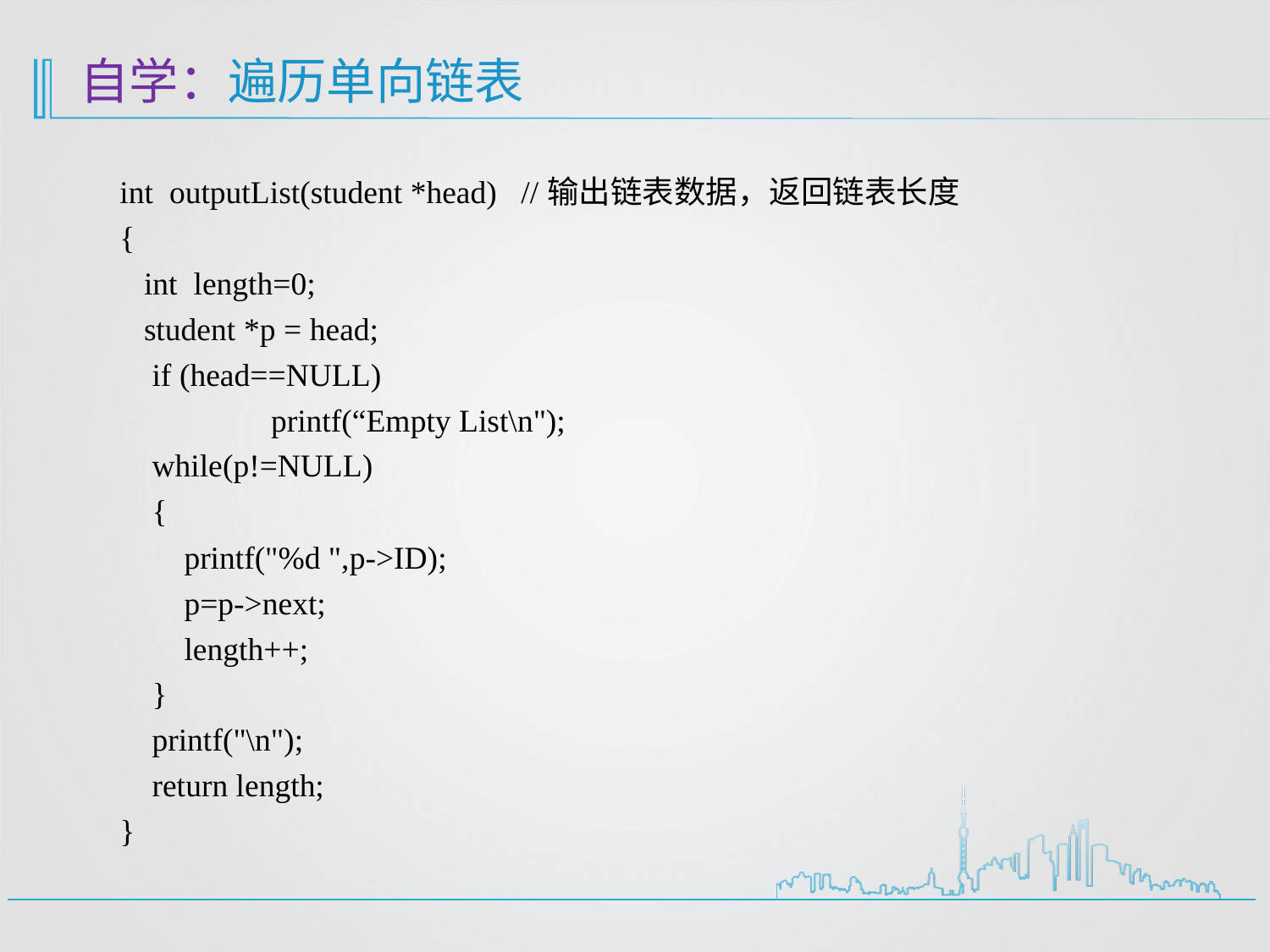

# 自学：遍历单向链表
int  outputList(student *head)   //输出链表数据，返回链表长度
{
   int  length=0;
   student *p = head;
    if (head==NULL)
	   printf(“Empty List\n");
    while(p!=NULL)
    {
        printf("%d ",p->ID);
        p=p->next;
        length++;
    }
    printf("\n");
    return length;
}